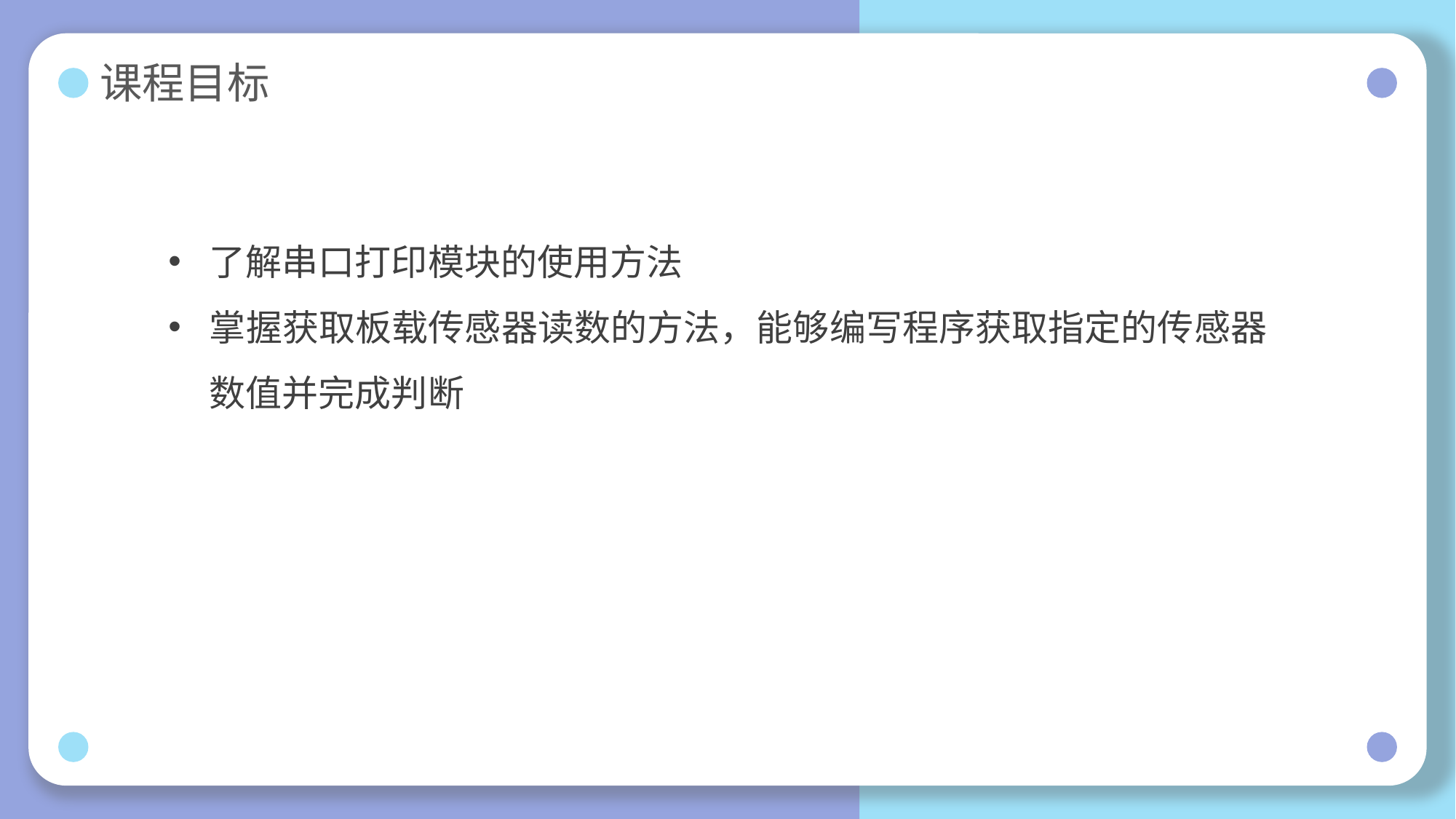

# 课程目标
了解串口打印模块的使用方法
掌握获取板载传感器读数的方法，能够编写程序获取指定的传感器数值并完成判断